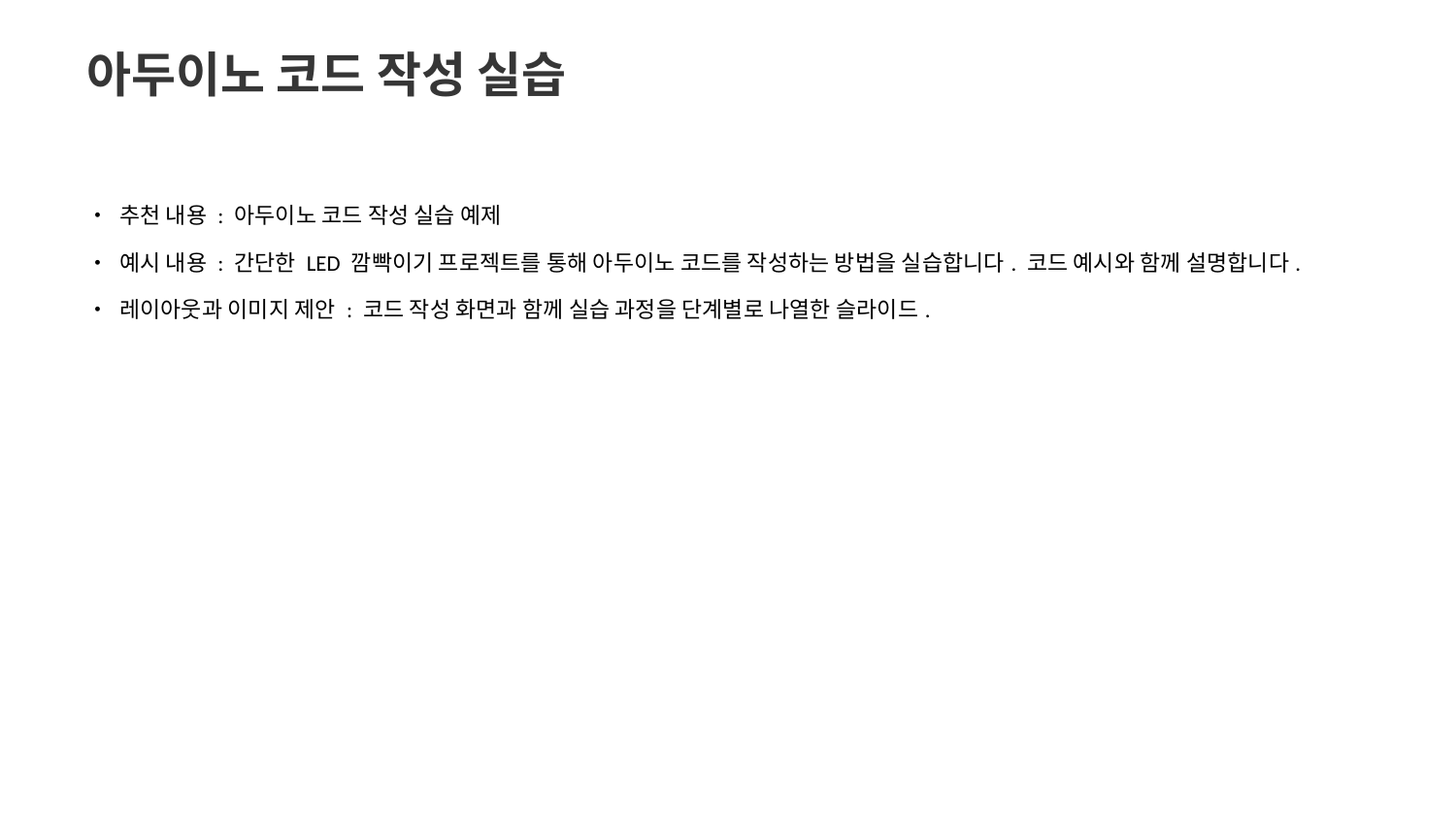

아두이노 코드 작성 실습
• 추천 내용 : 아두이노 코드 작성 실습 예제
• 예시 내용 : 간단한 LED 깜빡이기 프로젝트를 통해 아두이노 코드를 작성하는 방법을 실습합니다. 코드 예시와 함께 설명합니다.
• 레이아웃과 이미지 제안 : 코드 작성 화면과 함께 실습 과정을 단계별로 나열한 슬라이드.